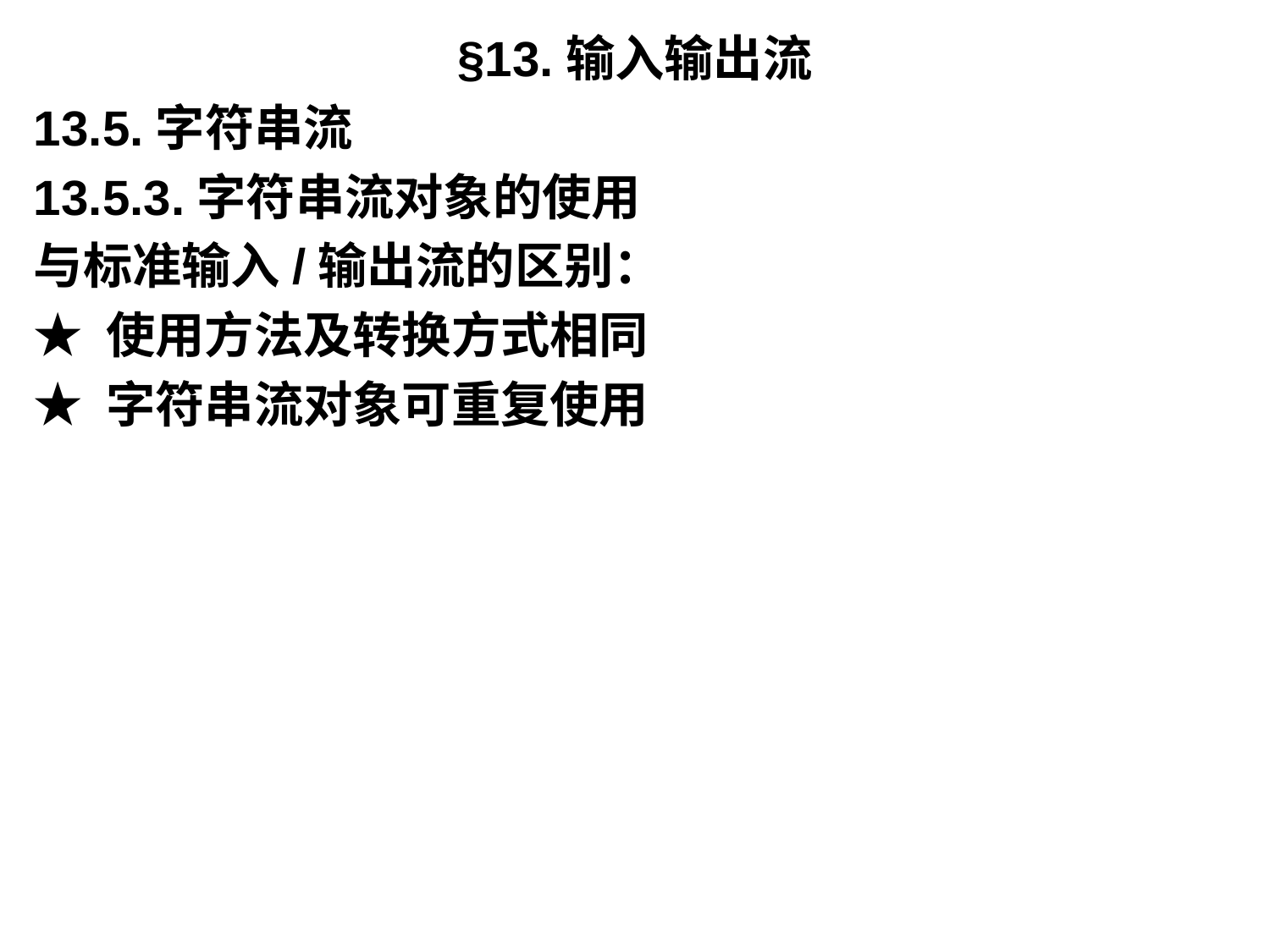

§13.输入输出流
13.5.字符串流
13.5.3.字符串流对象的使用
与标准输入/输出流的区别：
★ 使用方法及转换方式相同
★ 字符串流对象可重复使用